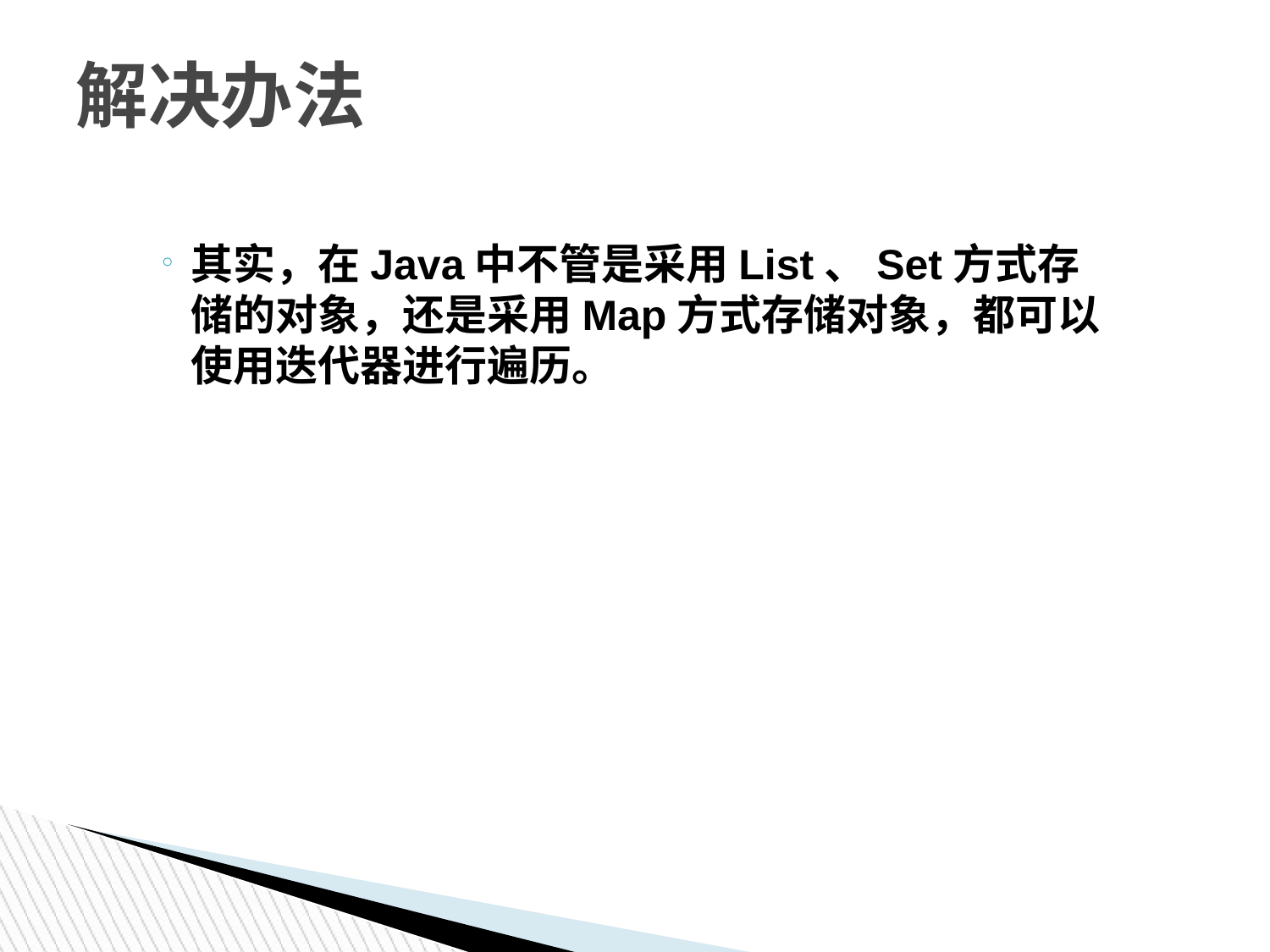

# 解决办法

其实，在Java中不管是采用List、Set方式存储的对象，还是采用Map方式存储对象，都可以使用迭代器进行遍历。